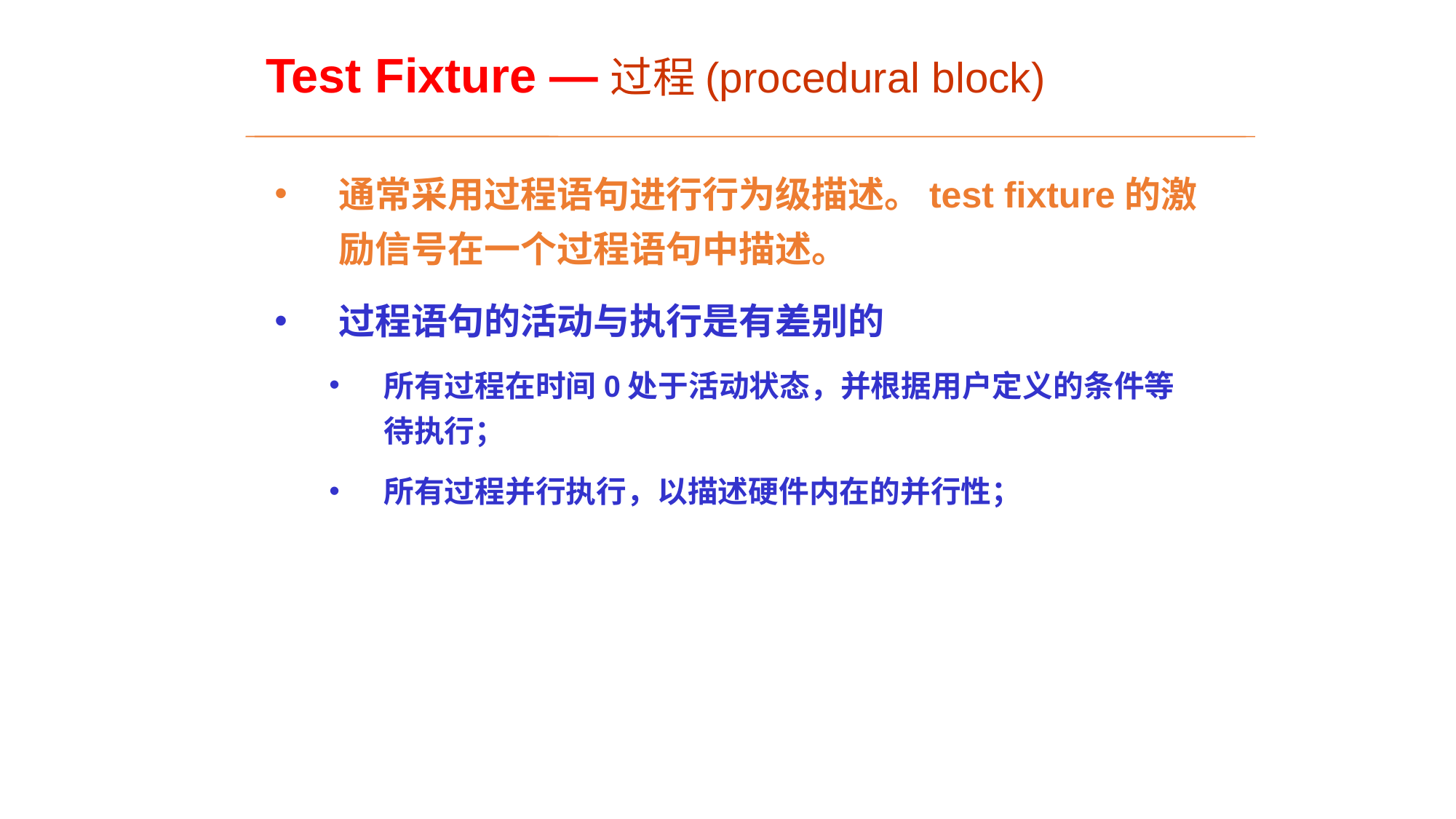

# Test Fixture —过程(procedural block)

通常采用过程语句进行行为级描述。test fixture的激励信号在一个过程语句中描述。
过程语句的活动与执行是有差别的
所有过程在时间0处于活动状态，并根据用户定义的条件等待执行；
所有过程并行执行，以描述硬件内在的并行性；